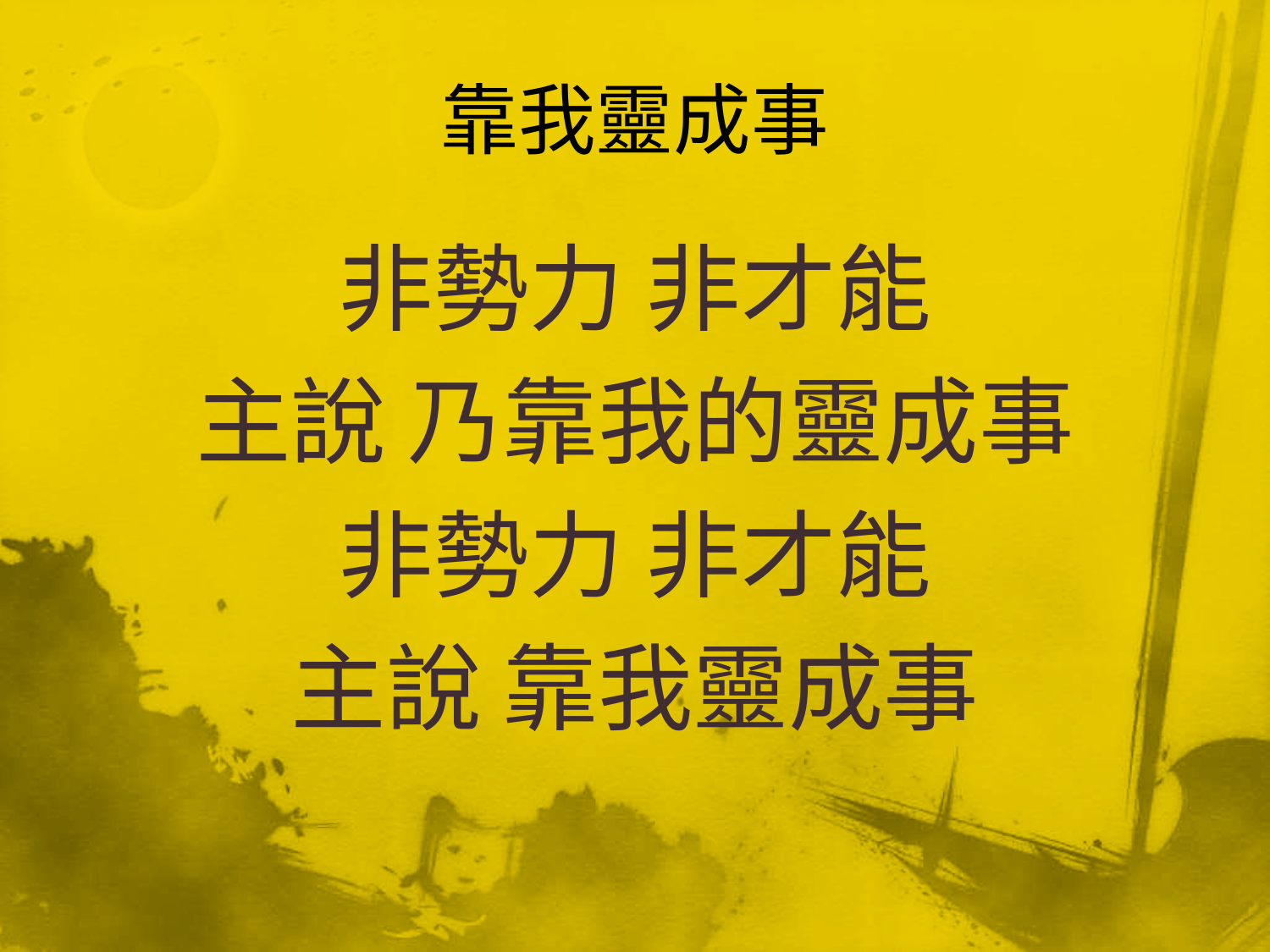

# 靠我靈成事
非勢力 非才能
主說 乃靠我的靈成事
非勢力 非才能
主說 靠我靈成事